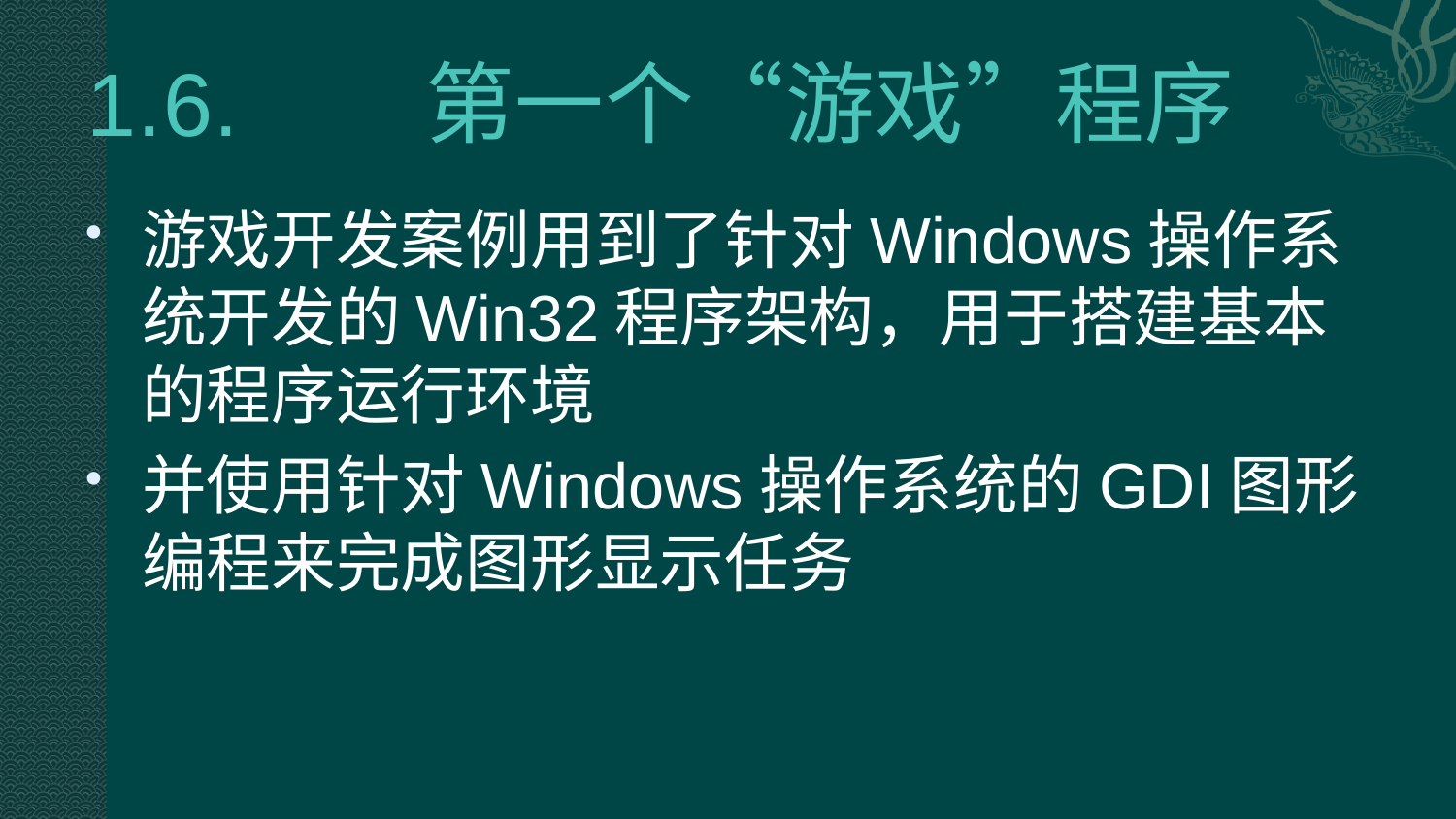

# 1.6.	 第一个“游戏”程序
游戏开发案例用到了针对Windows操作系统开发的Win32程序架构，用于搭建基本的程序运行环境
并使用针对Windows操作系统的GDI图形编程来完成图形显示任务